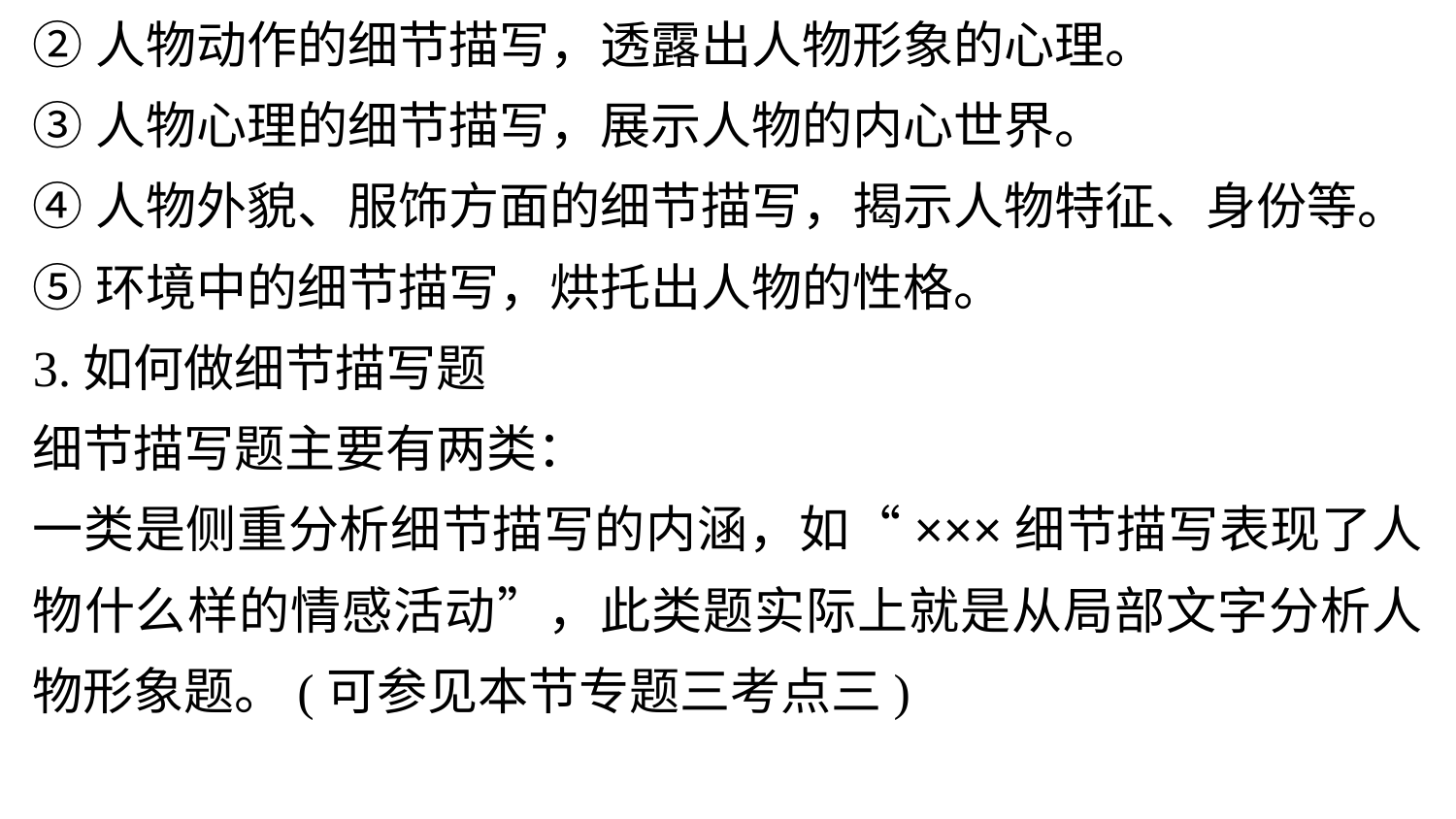

②人物动作的细节描写，透露出人物形象的心理。
③人物心理的细节描写，展示人物的内心世界。
④人物外貌、服饰方面的细节描写，揭示人物特征、身份等。
⑤环境中的细节描写，烘托出人物的性格。
3.如何做细节描写题
细节描写题主要有两类：
一类是侧重分析细节描写的内涵，如“×××细节描写表现了人物什么样的情感活动”，此类题实际上就是从局部文字分析人物形象题。(可参见本节专题三考点三)